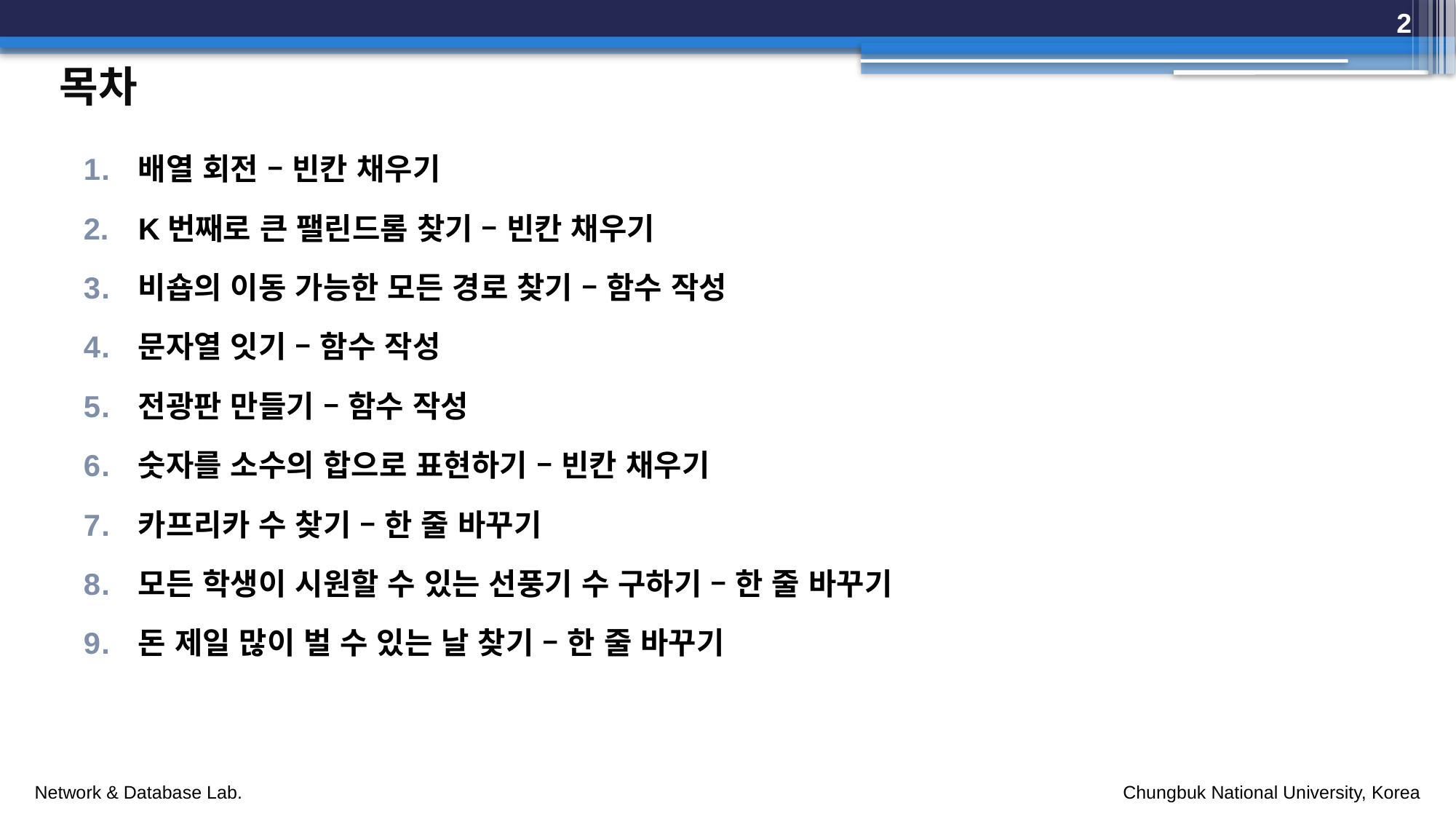

2
# 목차
배열 회전 – 빈칸 채우기
K번째로 큰 팰린드롬 찾기 – 빈칸 채우기
비숍의 이동 가능한 모든 경로 찾기 – 함수 작성
문자열 잇기 – 함수 작성
전광판 만들기 – 함수 작성
숫자를 소수의 합으로 표현하기 – 빈칸 채우기
카프리카 수 찾기 – 한 줄 바꾸기
모든 학생이 시원할 수 있는 선풍기 수 구하기 – 한 줄 바꾸기
돈 제일 많이 벌 수 있는 날 찾기 – 한 줄 바꾸기